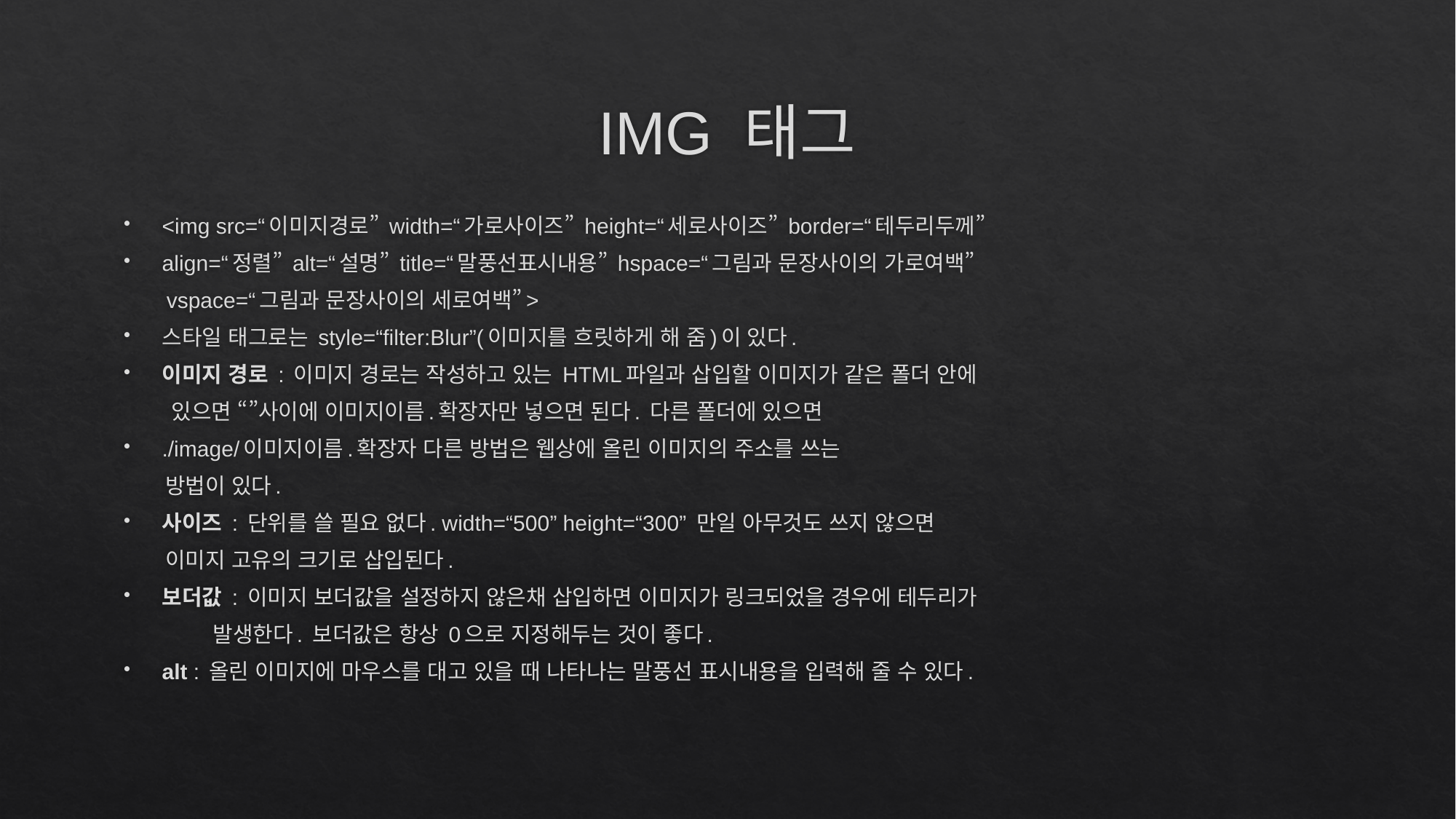

# IMG 태그
<img src=“이미지경로” width=“가로사이즈” height=“세로사이즈” border=“테두리두께”
align=“정렬” alt=“설명” title=“말풍선표시내용” hspace=“그림과 문장사이의 가로여백”
       vspace=“그림과 문장사이의 세로여백”>
스타일 태그로는 style=“filter:Blur”(이미지를 흐릿하게 해 줌)이 있다.
이미지 경로 : 이미지 경로는 작성하고 있는 HTML파일과 삽입할 이미지가 같은 폴더 안에
       있으면 “”사이에 이미지이름.확장자만 넣으면 된다. 다른 폴더에 있으면
./image/이미지이름.확장자 다른 방법은 웹상에 올린 이미지의 주소를 쓰는
      방법이 있다.
사이즈 : 단위를 쓸 필요 없다. width=“500” height=“300” 만일 아무것도 쓰지 않으면
      이미지 고유의 크기로 삽입된다.
보더값 : 이미지 보더값을 설정하지 않은채 삽입하면 이미지가 링크되었을 경우에 테두리가
   	 발생한다. 보더값은 항상 0으로 지정해두는 것이 좋다.
alt : 올린 이미지에 마우스를 대고 있을 때 나타나는 말풍선 표시내용을 입력해 줄 수 있다.